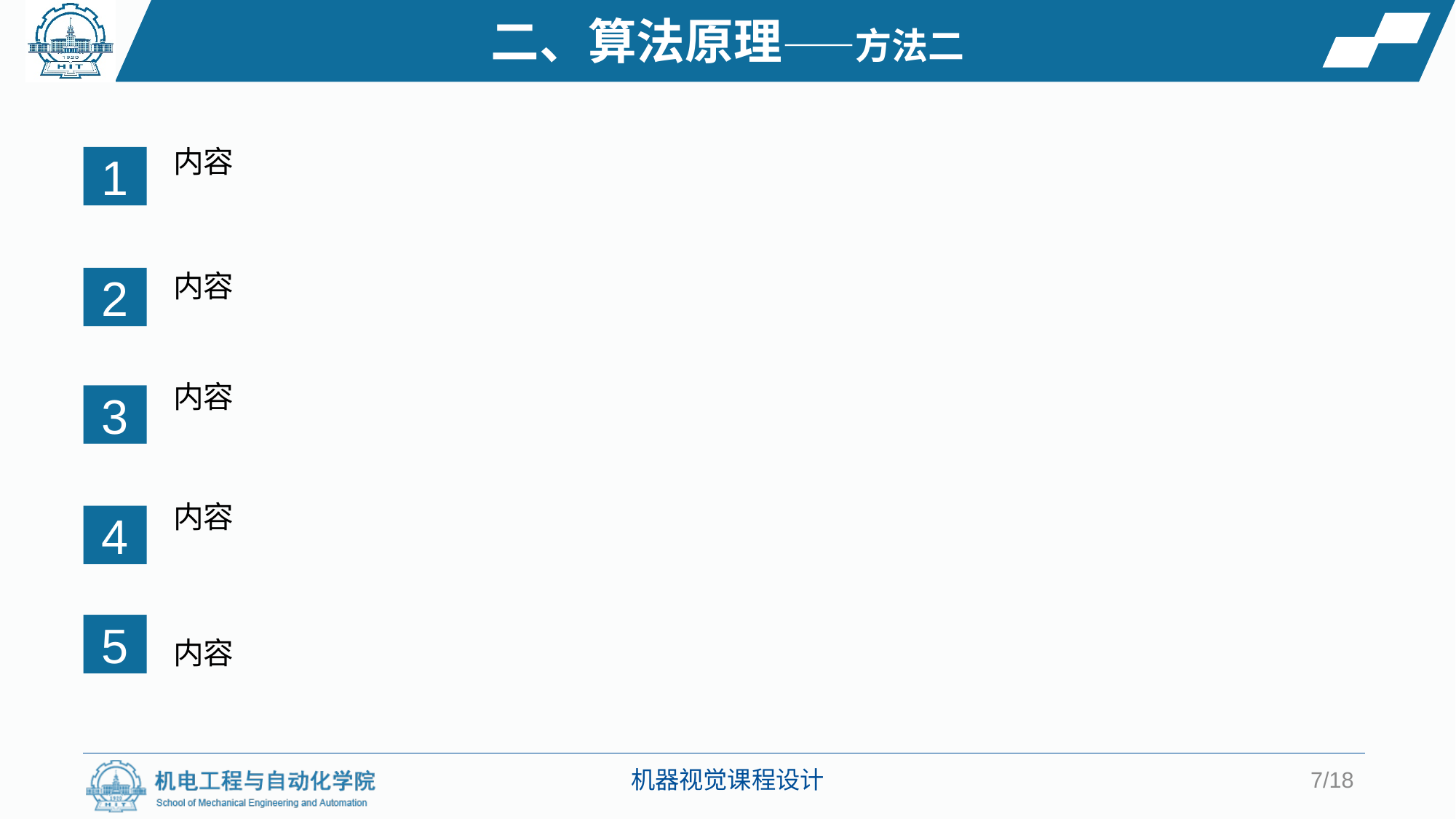

二、算法原理——方法二
内容
1
内容
2
内容
3
内容
4
内容
5
7/18